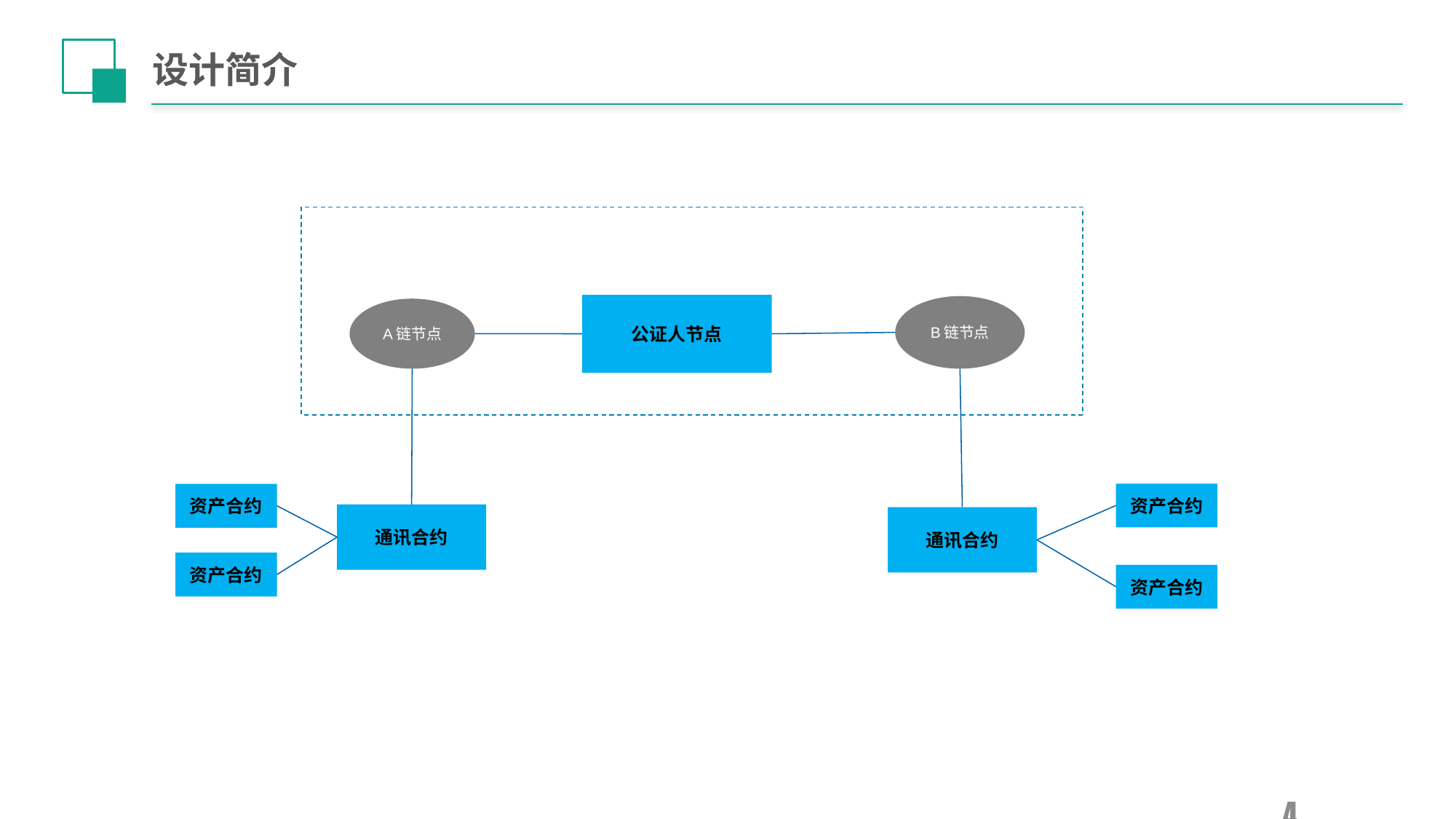

# 设计简介

公证人节点
B链节点
A链节点
资产合约
资产合约
通讯合约
通讯合约
资产合约
资产合约
4
4